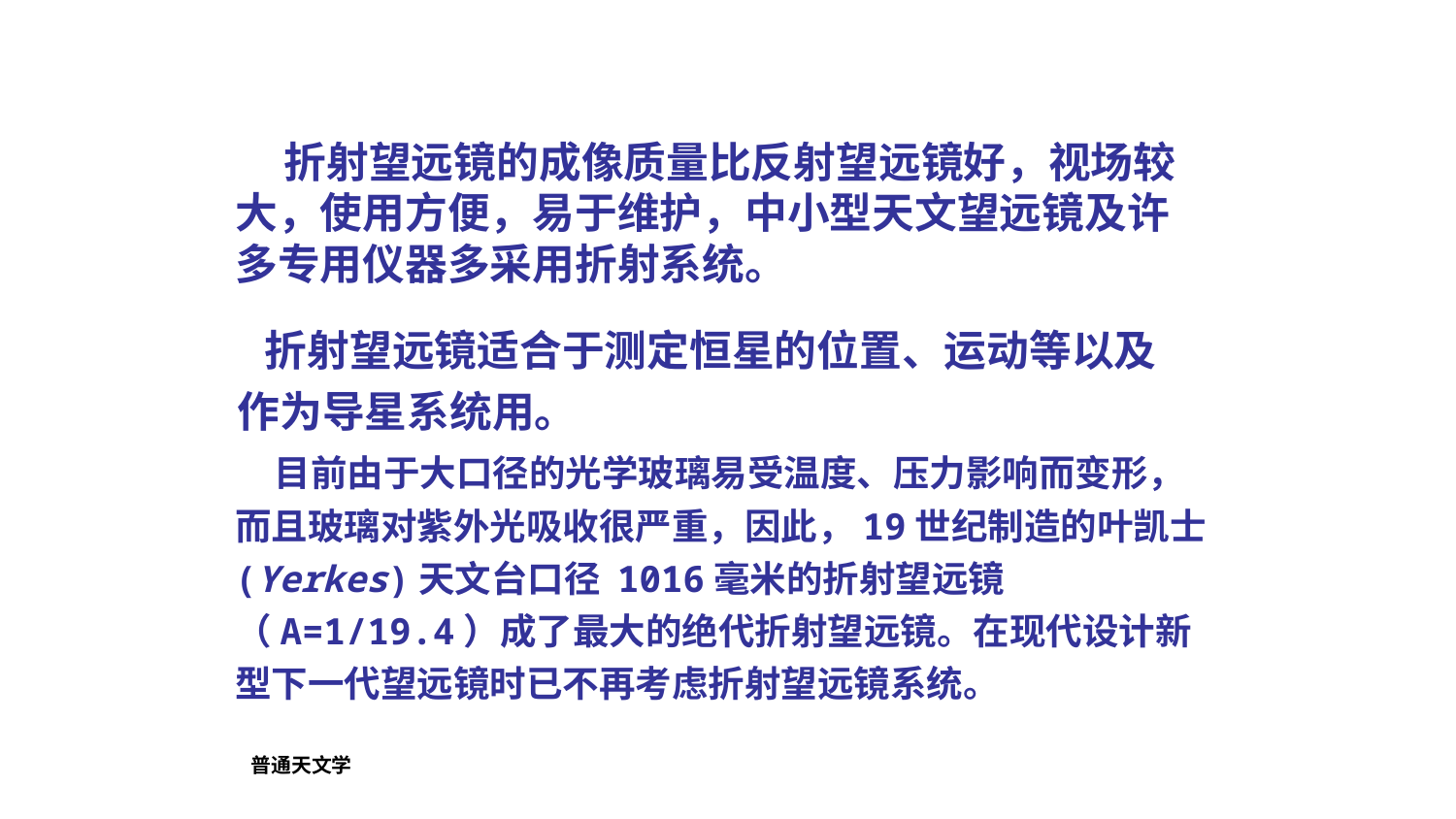

# 折射望远镜的成像质量比反射望远镜好，视场较大，使用方便，易于维护，中小型天文望远镜及许多专用仪器多采用折射系统。
      折射望远镜适合于测定恒星的位置、运动等以及作为导星系统用。
   目前由于大口径的光学玻璃易受温度、压力影响而变形，而且玻璃对紫外光吸收很严重，因此，19世纪制造的叶凯士(Yerkes)天文台口径 1016毫米的折射望远镜（A=1/19.4）成了最大的绝代折射望远镜。在现代设计新型下一代望远镜时已不再考虑折射望远镜系统。

普通天文学